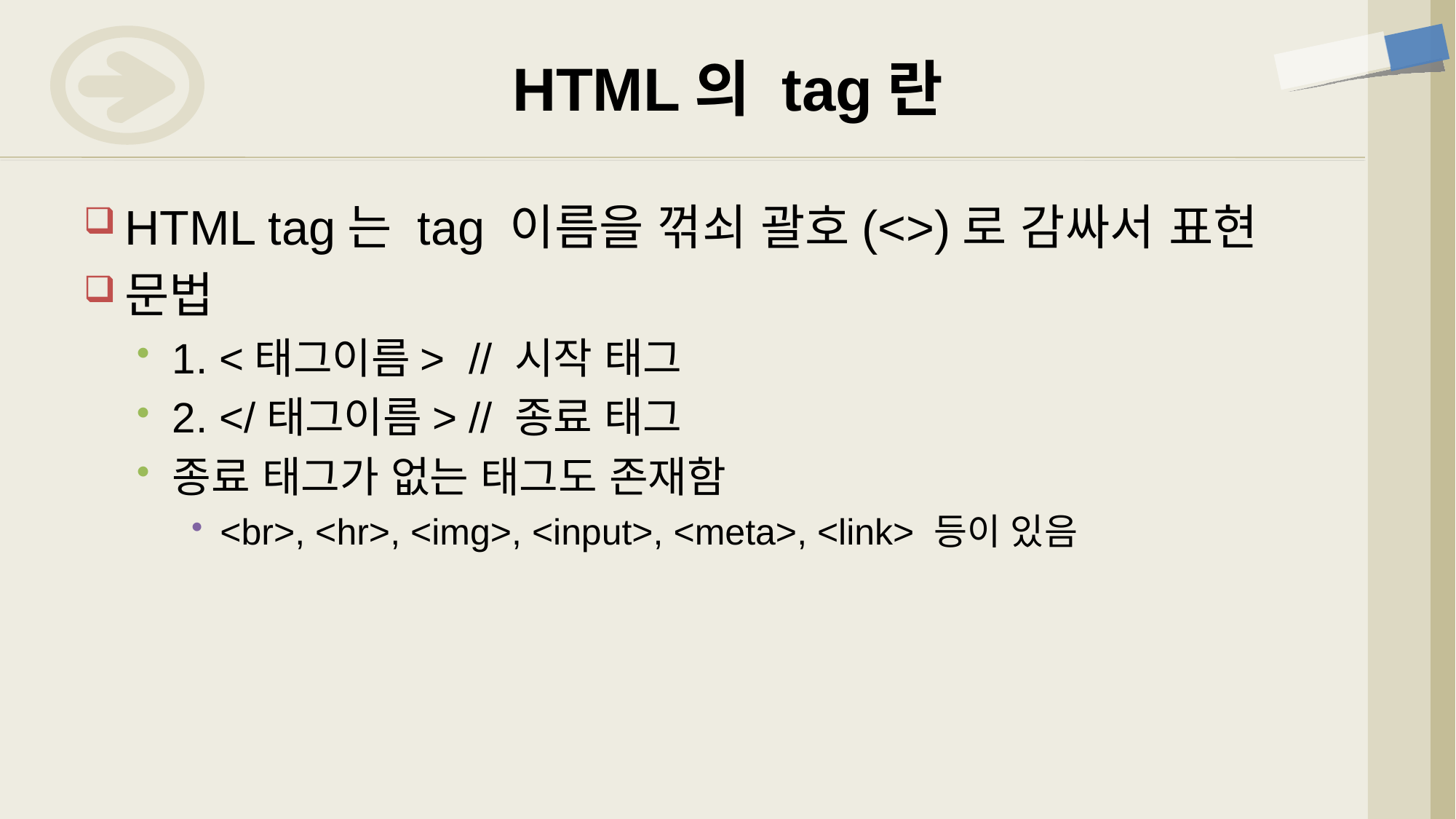

# HTML의 tag란
HTML tag는 tag 이름을 꺾쇠 괄호(<>)로 감싸서 표현
문법
1. <태그이름>  // 시작 태그
2. </태그이름> // 종료 태그
종료 태그가 없는 태그도 존재함
<br>, <hr>, <img>, <input>, <meta>, <link> 등이 있음